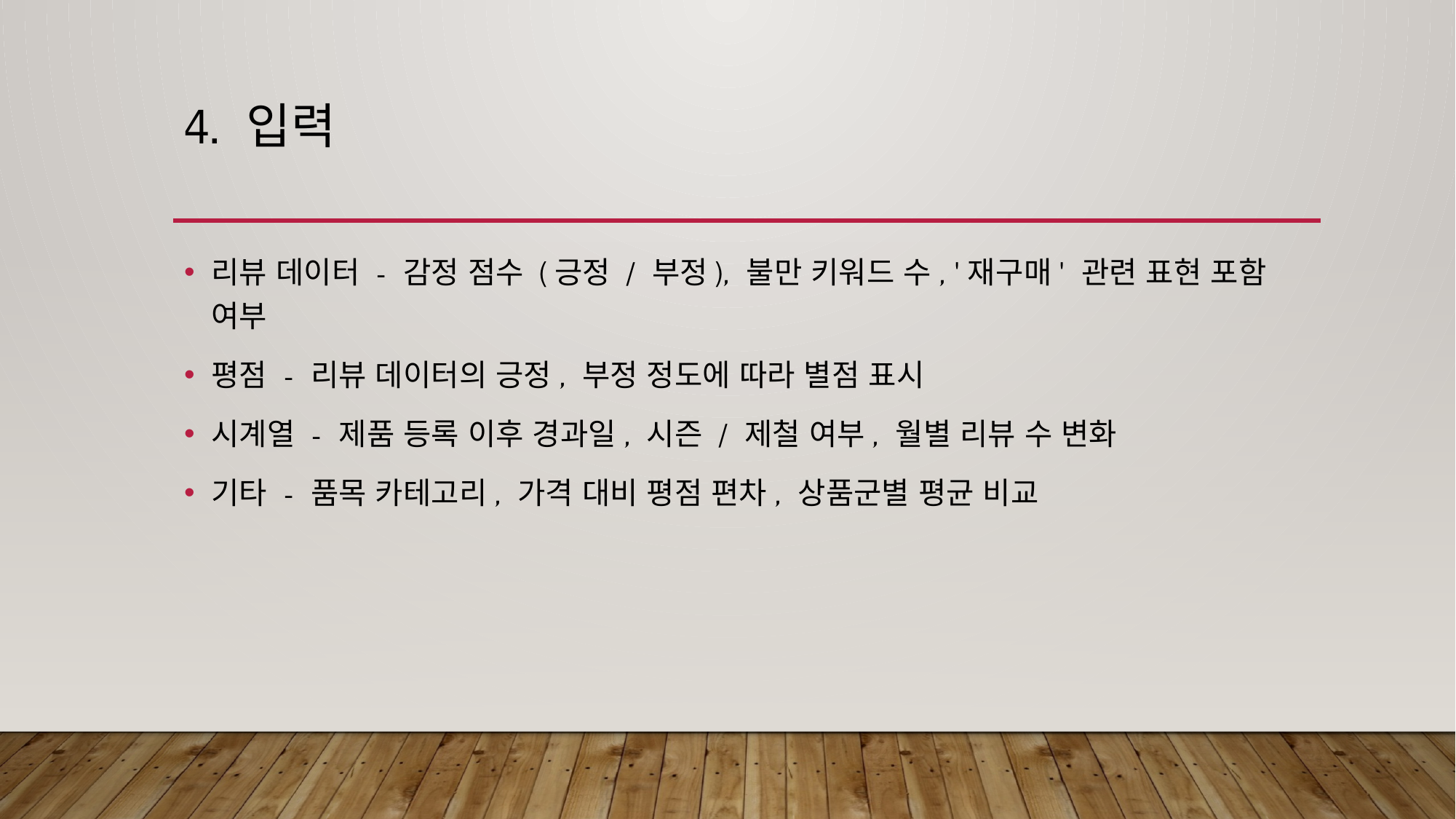

# 4. 입력
리뷰 데이터 - 감정 점수 (긍정 / 부정), 불만 키워드 수, '재구매' 관련 표현 포함 여부
평점 - 리뷰 데이터의 긍정, 부정 정도에 따라 별점 표시
시계열 - 제품 등록 이후 경과일, 시즌 / 제철 여부, 월별 리뷰 수 변화
기타 - 품목 카테고리, 가격 대비 평점 편차, 상품군별 평균 비교